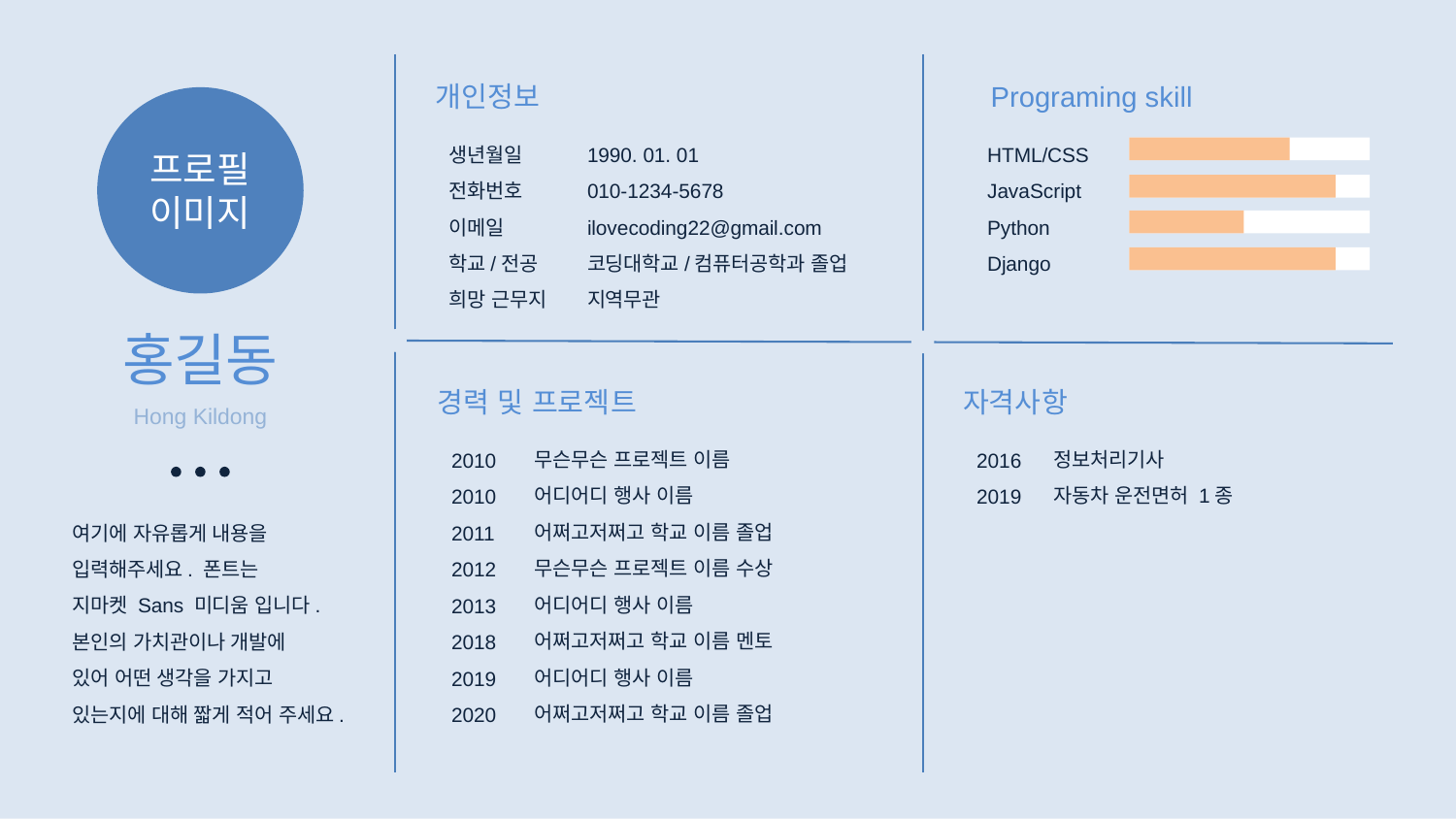

개인정보
Programing skill
프로필
이미지
생년월일
전화번호
이메일
학교/전공
희망 근무지
1990. 01. 01
010-1234-5678
ilovecoding22@gmail.com
코딩대학교/컴퓨터공학과 졸업
지역무관
HTML/CSS
JavaScript
Python
Django

홍길동

경력 및 프로젝트
자격사항
Hong Kildong
무슨무슨 프로젝트 이름
어디어디 행사 이름
어쩌고저쩌고 학교 이름 졸업
무슨무슨 프로젝트 이름 수상
어디어디 행사 이름
어쩌고저쩌고 학교 이름 멘토
어디어디 행사 이름
어쩌고저쩌고 학교 이름 졸업
정보처리기사
자동차 운전면허 1종
2010
2010
2011
2012
2013
2018
2019
2020
2016
2019

여기에 자유롭게 내용을
입력해주세요. 폰트는
지마켓 Sans 미디움 입니다.
본인의 가치관이나 개발에
있어 어떤 생각을 가지고
있는지에 대해 짧게 적어 주세요.